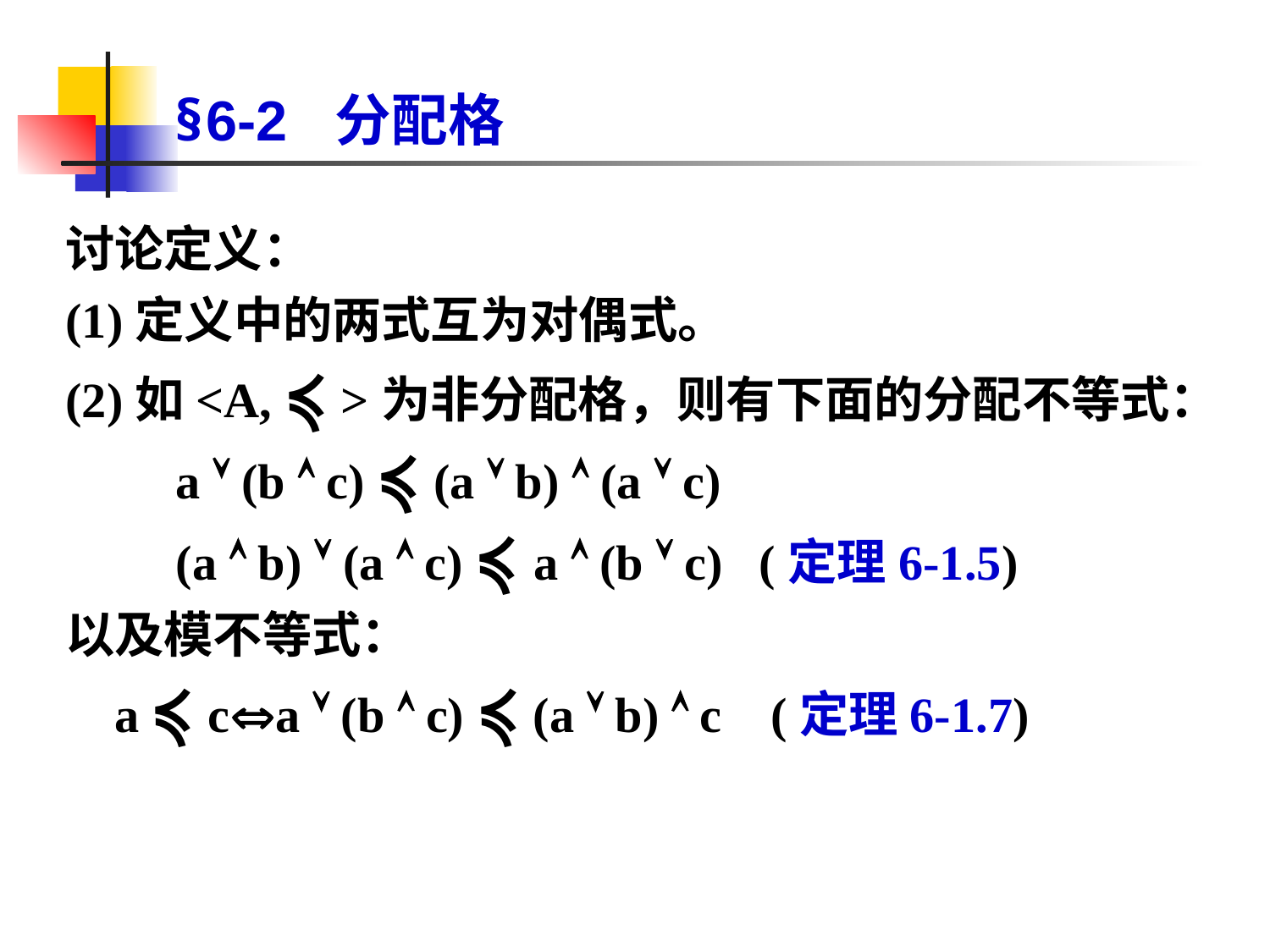

§6-2 分配格
讨论定义：
(1)定义中的两式互为对偶式。
(2)如<A, ≼ >为非分配格，则有下面的分配不等式：
         a ∨ (b ∧ c) ≼ (a ∨ b) ∧ (a ∨ c)
         (a ∧ b) ∨ (a ∧ c) ≼ a ∧ (b ∨ c)   (定理6-1.5)
以及模不等式：
    a ≼ c⇔a ∨ (b ∧ c) ≼ (a ∨ b) ∧ c    (定理6-1.7)

3